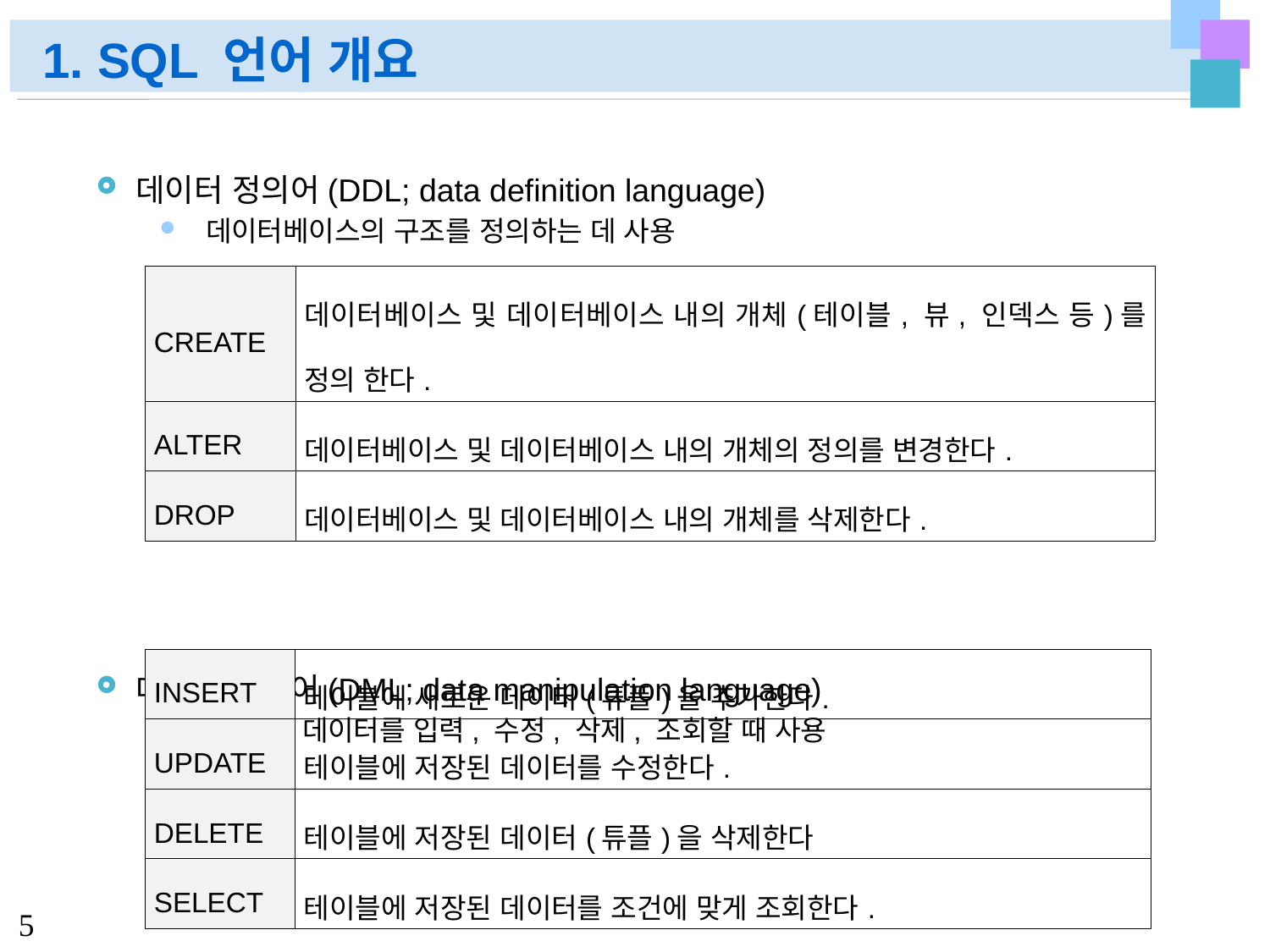

# 1. SQL 언어 개요

데이터 정의어(DDL; data definition language)
 데이터베이스의 구조를 정의하는 데 사용

데이터 조작어(DML; data manipulation language)
테이블에 데이터를 입력, 수정, 삭제, 조회할 때 사용

| CREATE | 데이터베이스 및 데이터베이스 내의 개체(테이블, 뷰, 인덱스 등)를 정의 한다. |
| --- | --- |
| ALTER | 데이터베이스 및 데이터베이스 내의 개체의 정의를 변경한다. |
| DROP | 데이터베이스 및 데이터베이스 내의 개체를 삭제한다. |
| INSERT | 테이블에 새로운 데이터(튜플)을 추가한다. |
| --- | --- |
| UPDATE | 테이블에 저장된 데이터를 수정한다. |
| DELETE | 테이블에 저장된 데이터(튜플)을 삭제한다 |
| SELECT | 테이블에 저장된 데이터를 조건에 맞게 조회한다. |